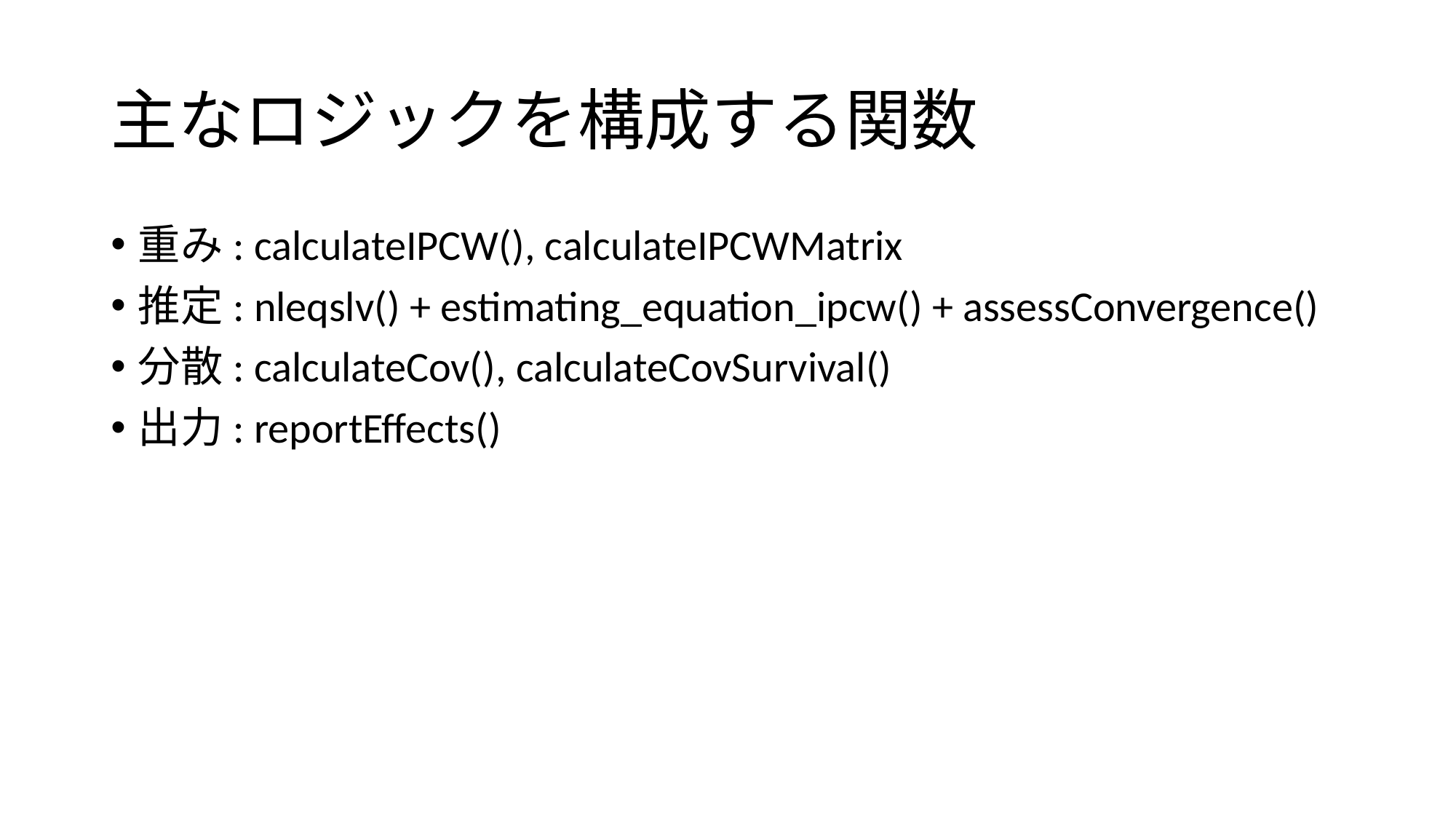

# 主なロジックを構成する関数
重み: calculateIPCW(), calculateIPCWMatrix
推定: nleqslv() + estimating_equation_ipcw() + assessConvergence()
分散: calculateCov(), calculateCovSurvival()
出力: reportEffects()